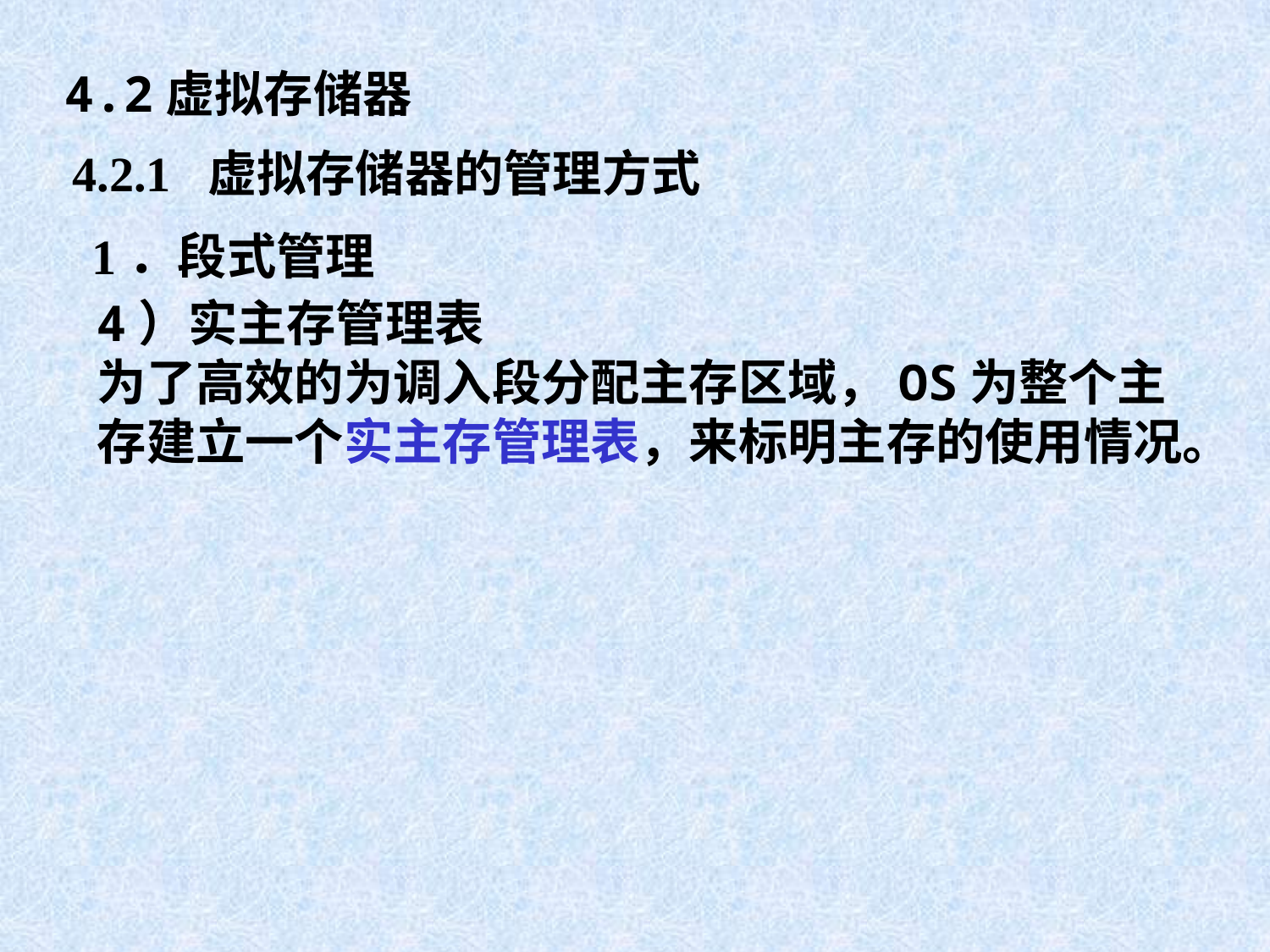

4.2虚拟存储器
4.2.1  虚拟存储器的管理方式
1．段式管理
4）实主存管理表
为了高效的为调入段分配主存区域，OS为整个主存建立一个实主存管理表，来标明主存的使用情况。